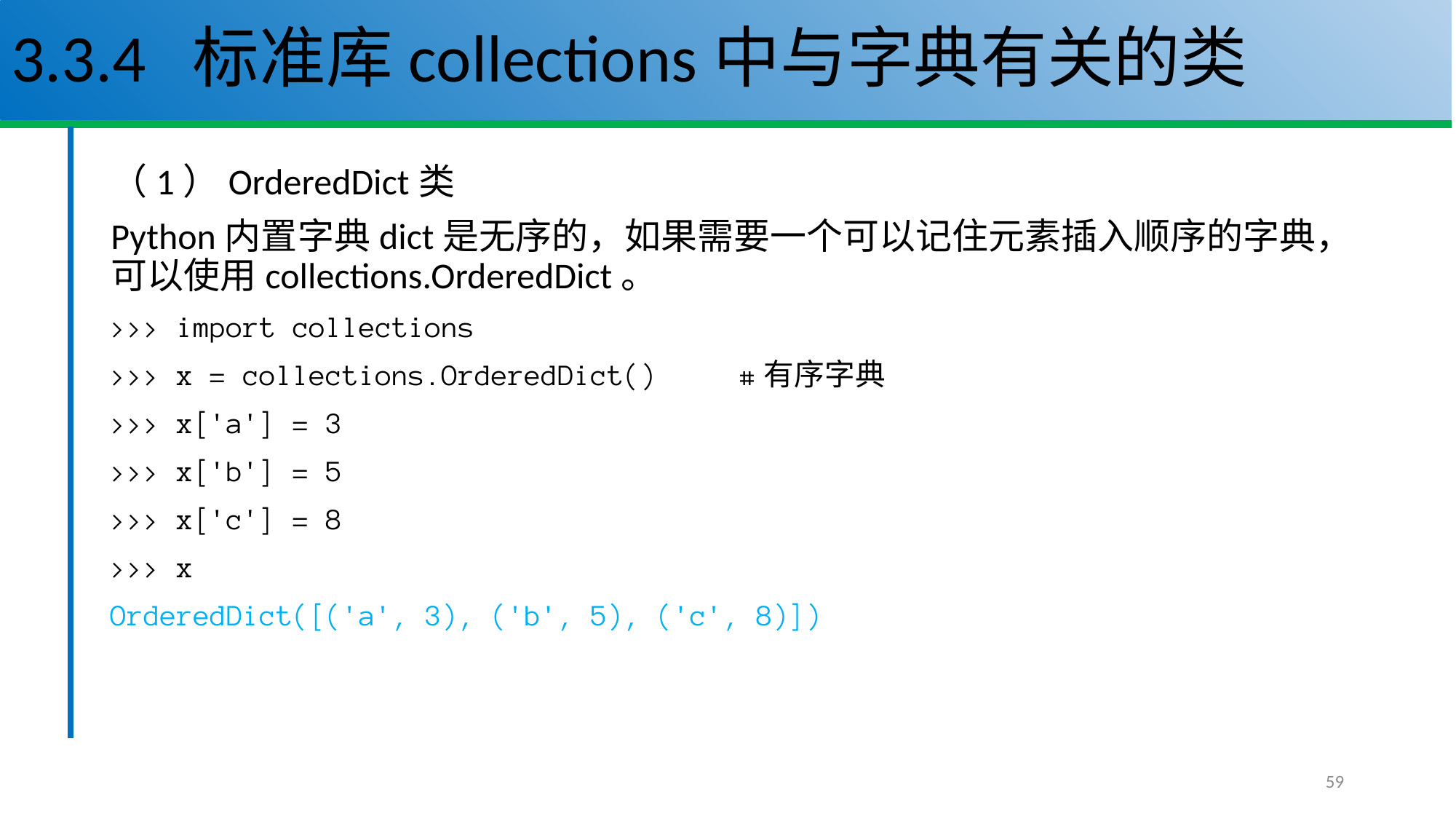

# 3.3.4  标准库collections中与字典有关的类
（1）OrderedDict类
Python内置字典dict是无序的，如果需要一个可以记住元素插入顺序的字典，可以使用collections.OrderedDict。
>>> import collections
>>> x = collections.OrderedDict()     #有序字典
>>> x['a'] = 3
>>> x['b'] = 5
>>> x['c'] = 8
>>> x
OrderedDict([('a', 3), ('b', 5), ('c', 8)])
59